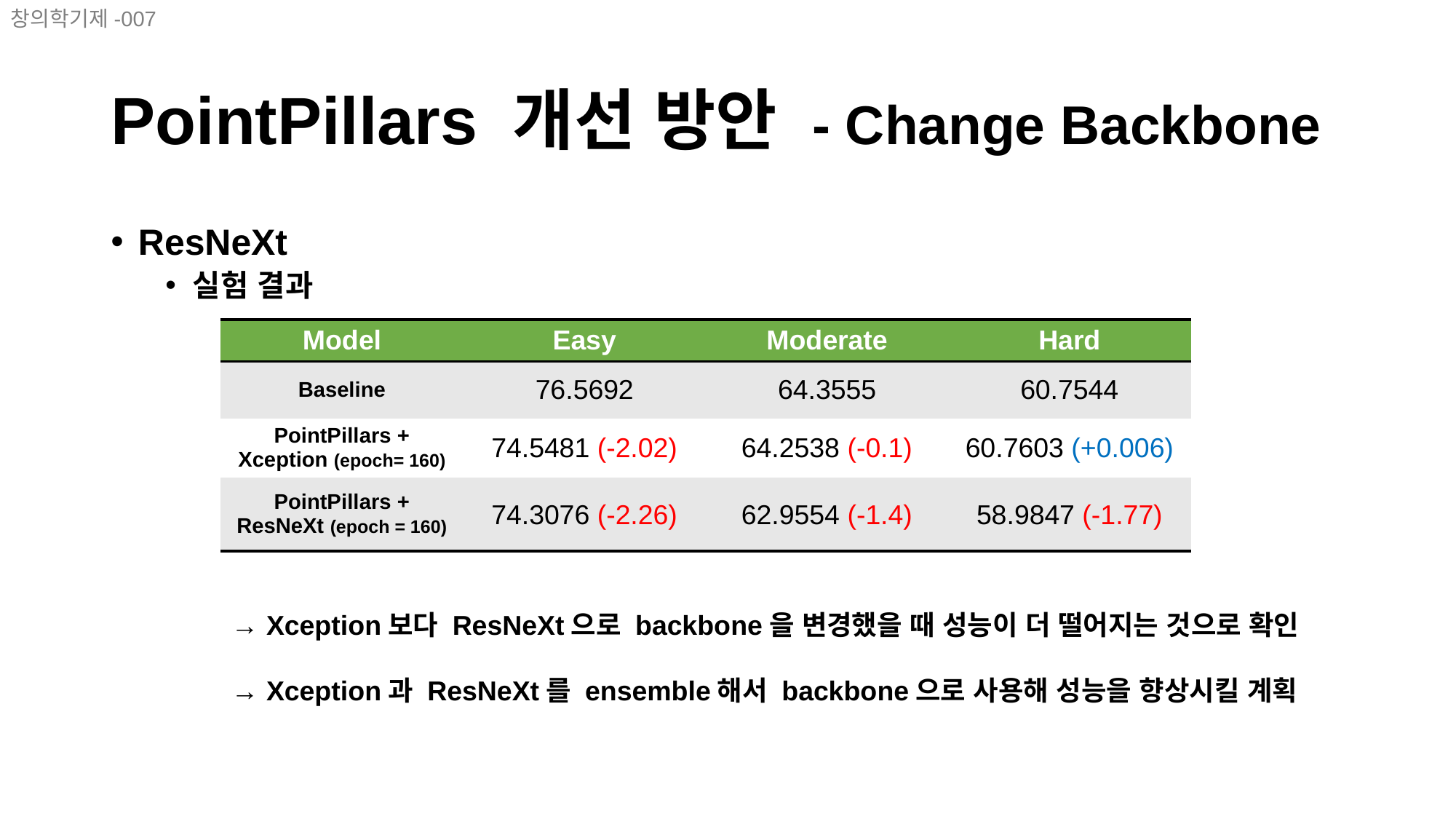

창의학기제-007
# PointPillars 개선 방안 - Change Backbone
ResNeXt
실험 결과

| Model | Easy | Moderate | Hard |
| --- | --- | --- | --- |
| Baseline | 76.5692 | 64.3555 | 60.7544 |
| PointPillars + Xception (epoch= 160) | 74.5481 (-2.02) | 64.2538 (-0.1) | 60.7603 (+0.006) |
| PointPillars + ResNeXt (epoch = 160) | 74.3076 (-2.26) | 62.9554 (-1.4) | 58.9847 (-1.77) |
→ Xception보다 ResNeXt으로 backbone을 변경했을 때 성능이 더 떨어지는 것으로 확인

→ Xception과 ResNeXt를 ensemble해서 backbone으로 사용해 성능을 향상시킬 계획